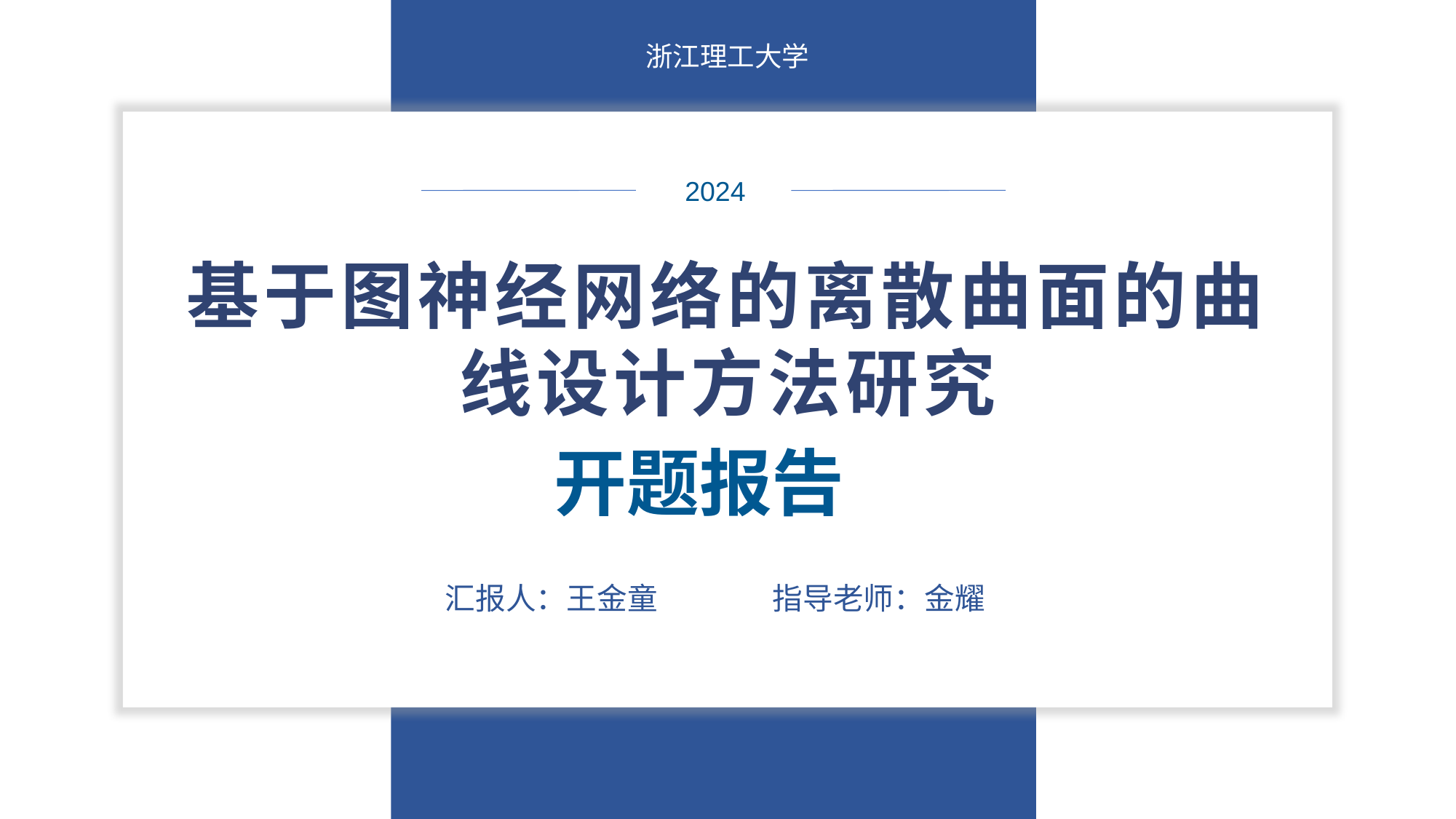

浙江理工大学

2024

基于图神经网络的离散曲面的曲线设计方法研究
开题报告
汇报人：王金童		指导老师：金耀